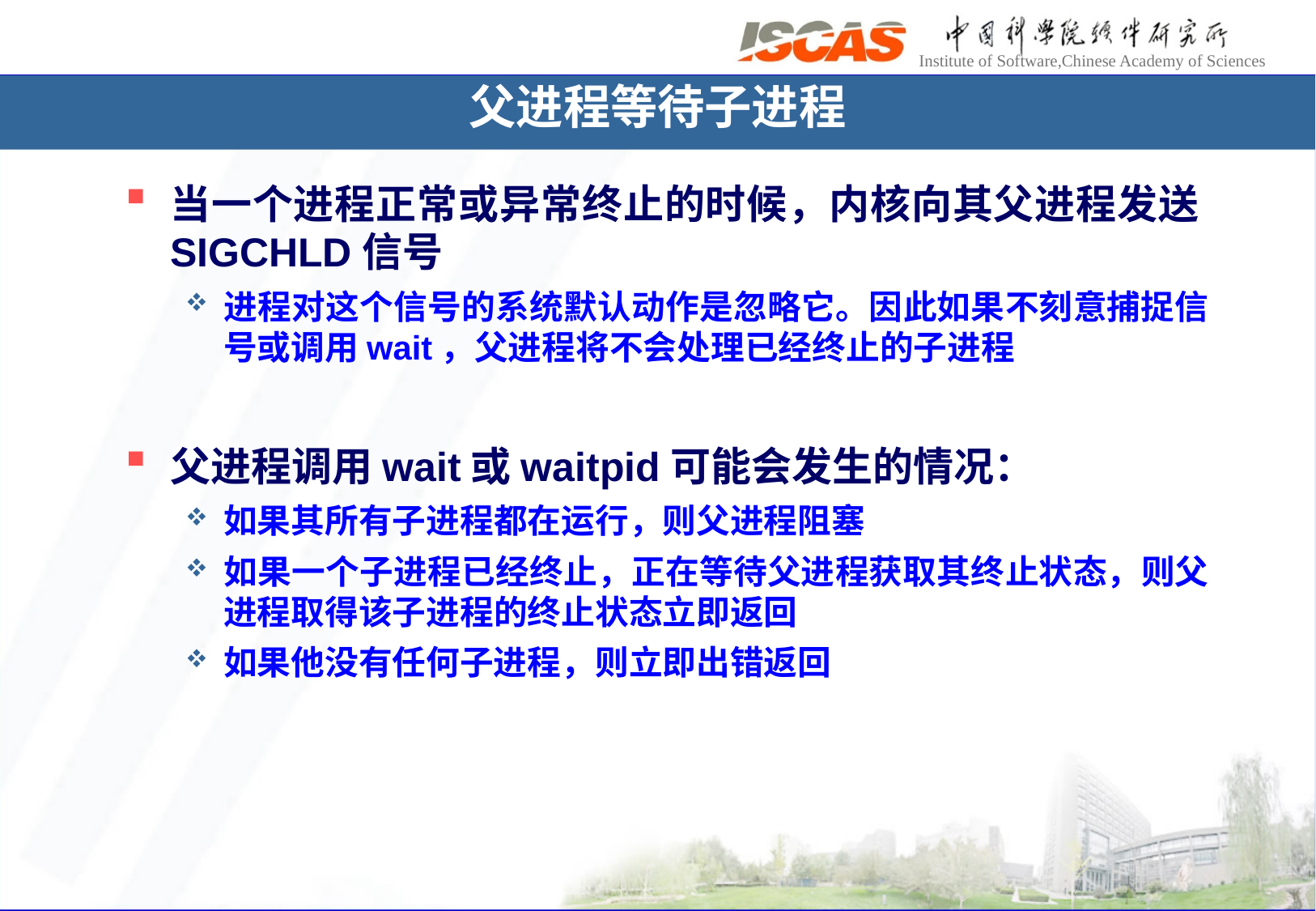

# 父进程等待子进程
当一个进程正常或异常终止的时候，内核向其父进程发送SIGCHLD信号
进程对这个信号的系统默认动作是忽略它。因此如果不刻意捕捉信号或调用wait，父进程将不会处理已经终止的子进程

父进程调用wait或waitpid可能会发生的情况：
如果其所有子进程都在运行，则父进程阻塞
如果一个子进程已经终止，正在等待父进程获取其终止状态，则父进程取得该子进程的终止状态立即返回
如果他没有任何子进程，则立即出错返回